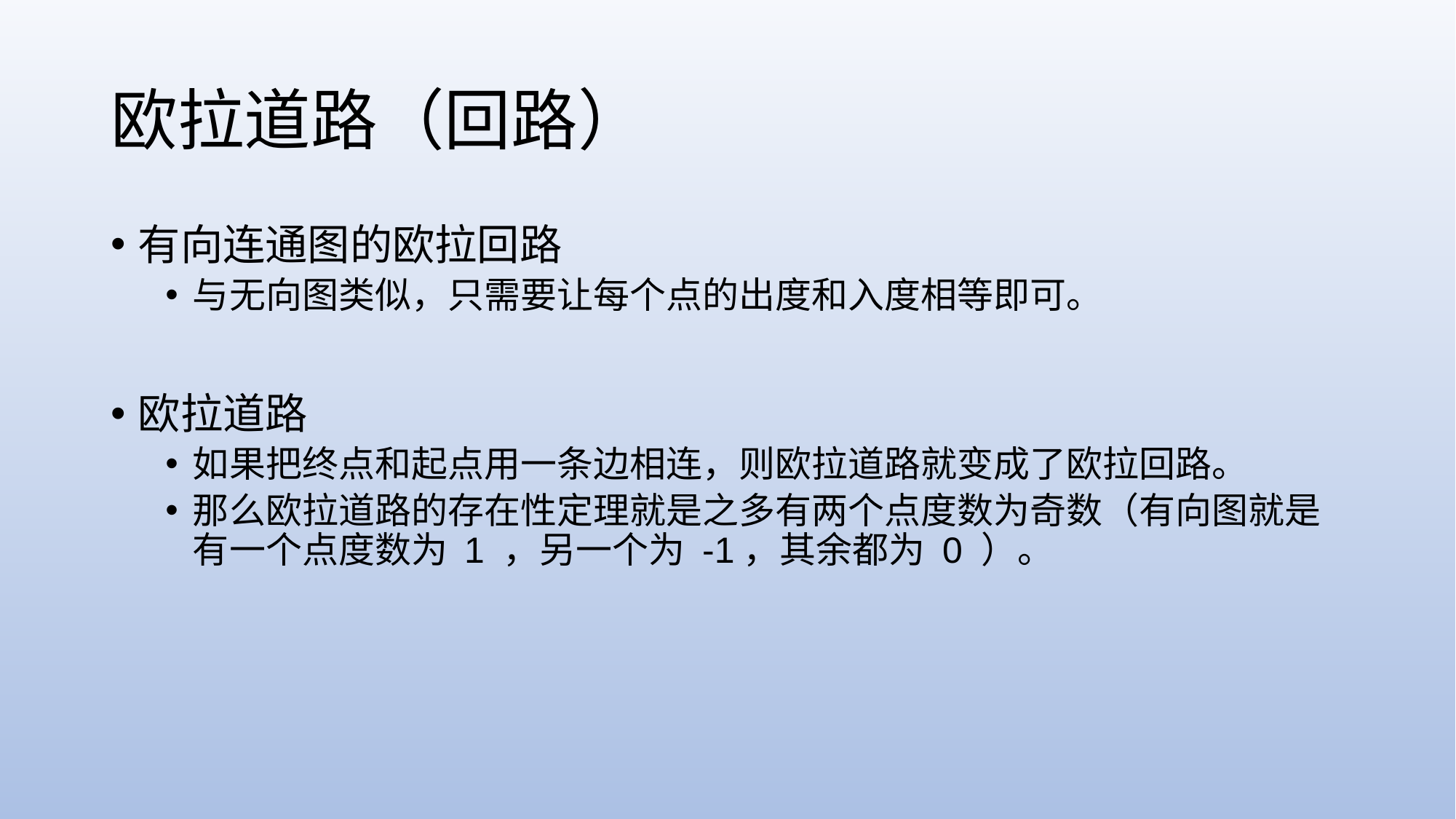

# 欧拉道路（回路）
有向连通图的欧拉回路
与无向图类似，只需要让每个点的出度和入度相等即可。

欧拉道路
如果把终点和起点用一条边相连，则欧拉道路就变成了欧拉回路。
那么欧拉道路的存在性定理就是之多有两个点度数为奇数（有向图就是有一个点度数为 1 ，另一个为 -1，其余都为 0 ）。